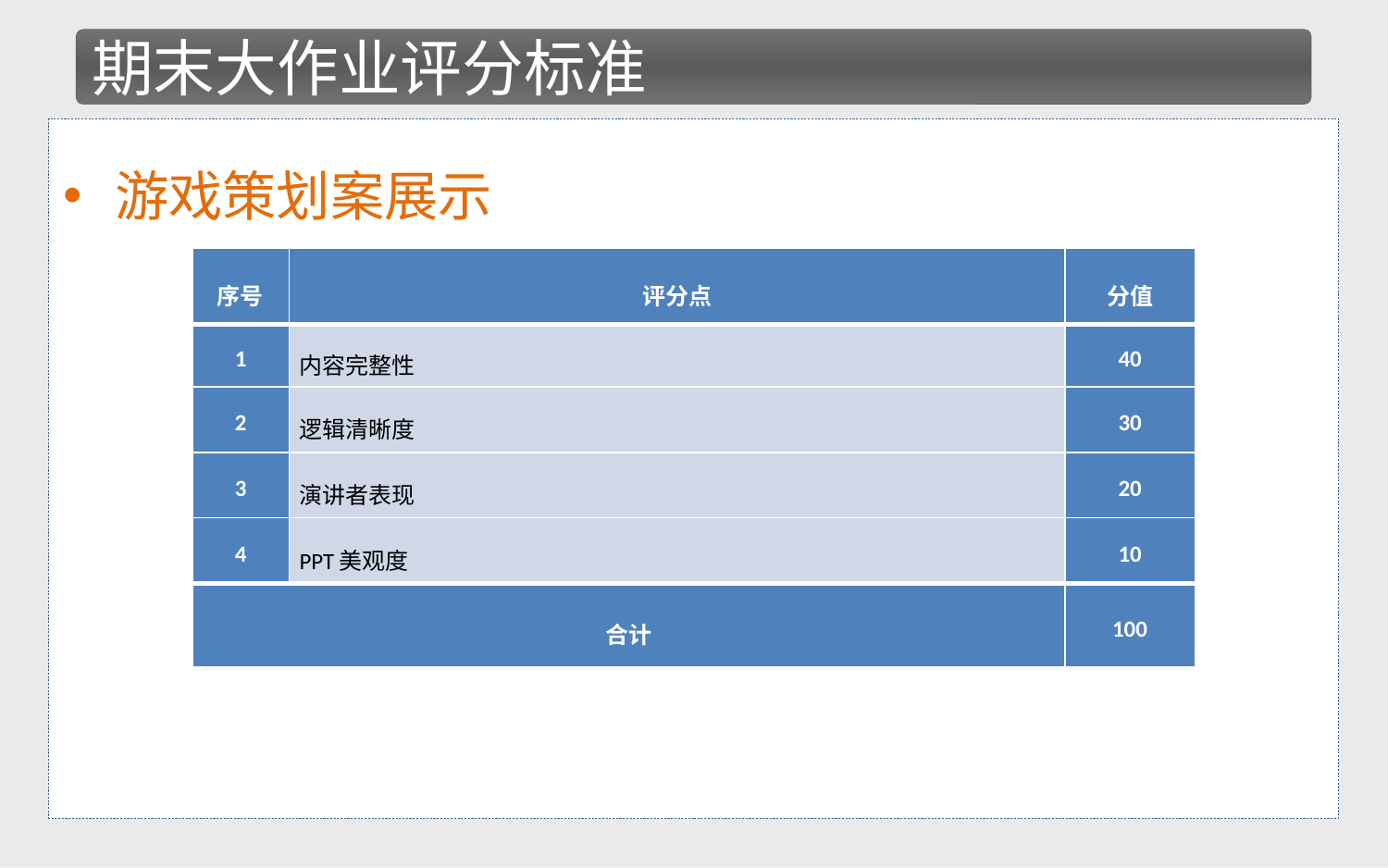

期末大作业评分标准

游戏策划案展示

| 序号 | 评分点 | 分值 |
| --- | --- | --- |
| 1 | 内容完整性 | 40 |
| 2 | 逻辑清晰度 | 30 |
| 3 | 演讲者表现 | 20 |
| 4 | PPT美观度 | 10 |
| 合计 |  | 100 |